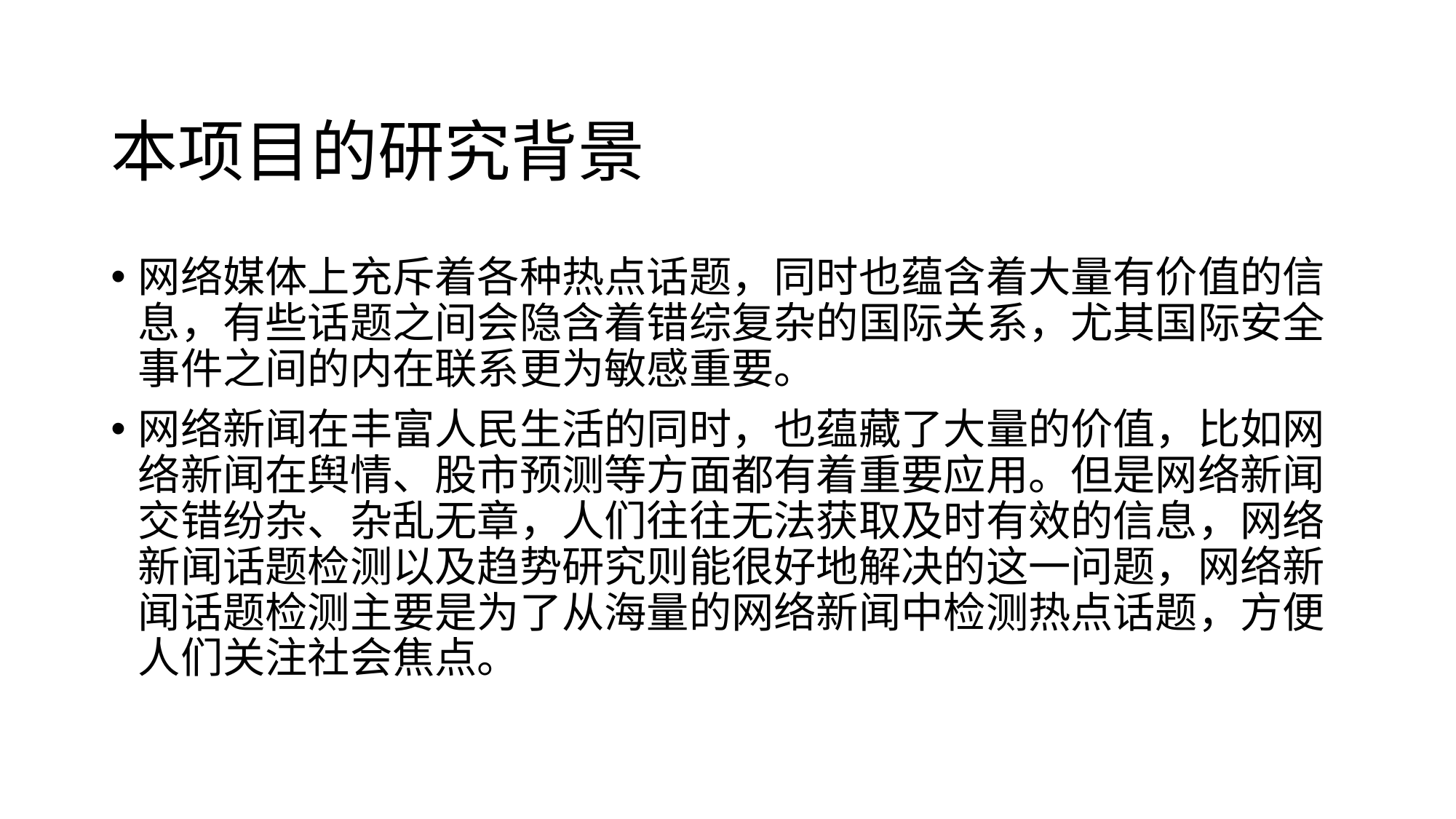

# 本项目的研究背景
网络媒体上充斥着各种热点话题，同时也蕴含着大量有价值的信息，有些话题之间会隐含着错综复杂的国际关系，尤其国际安全事件之间的内在联系更为敏感重要。
网络新闻在丰富人民生活的同时，也蕴藏了大量的价值，比如网络新闻在舆情、股市预测等方面都有着重要应用。但是网络新闻交错纷杂、杂乱无章，人们往往无法获取及时有效的信息，网络新闻话题检测以及趋势研究则能很好地解决的这一问题，网络新闻话题检测主要是为了从海量的网络新闻中检测热点话题，方便人们关注社会焦点。